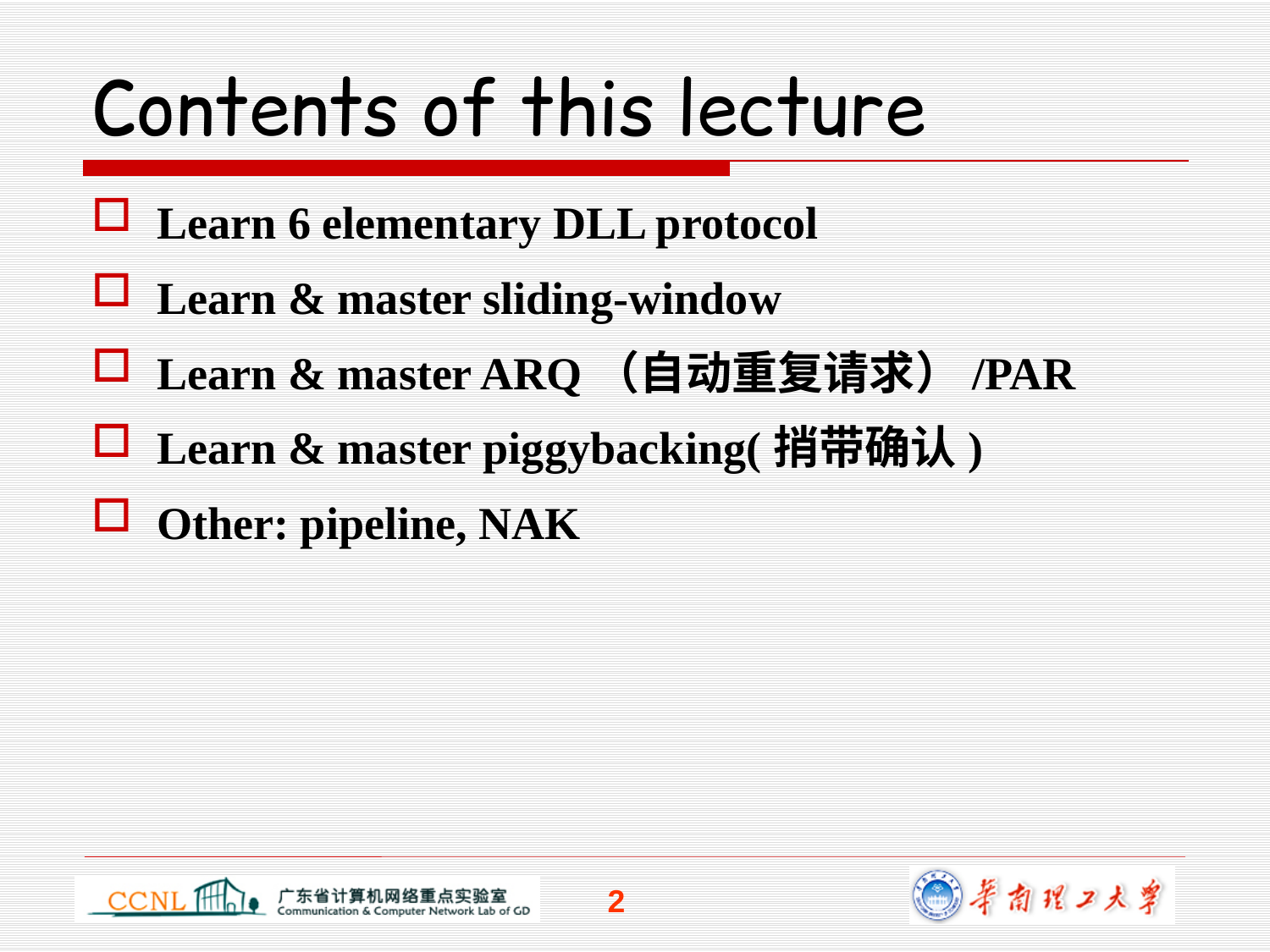

# Contents of this lecture
Learn 6 elementary DLL protocol
Learn & master sliding-window
Learn & master ARQ（自动重复请求）/PAR
Learn & master piggybacking(捎带确认)
Other: pipeline, NAK